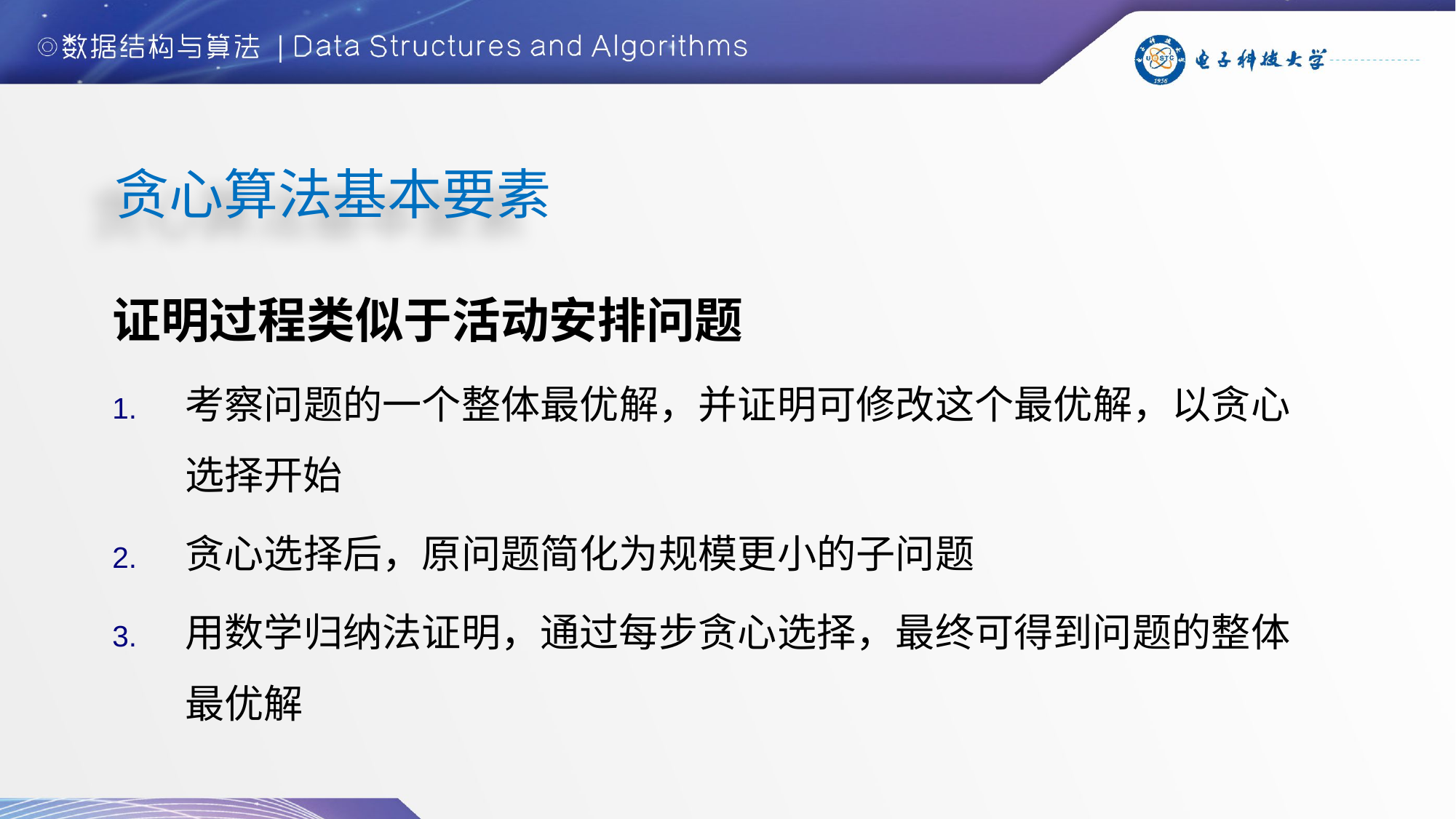

贪心算法基本要素
证明过程类似于活动安排问题
考察问题的一个整体最优解，并证明可修改这个最优解，以贪心选择开始
贪心选择后，原问题简化为规模更小的子问题
用数学归纳法证明，通过每步贪心选择，最终可得到问题的整体最优解